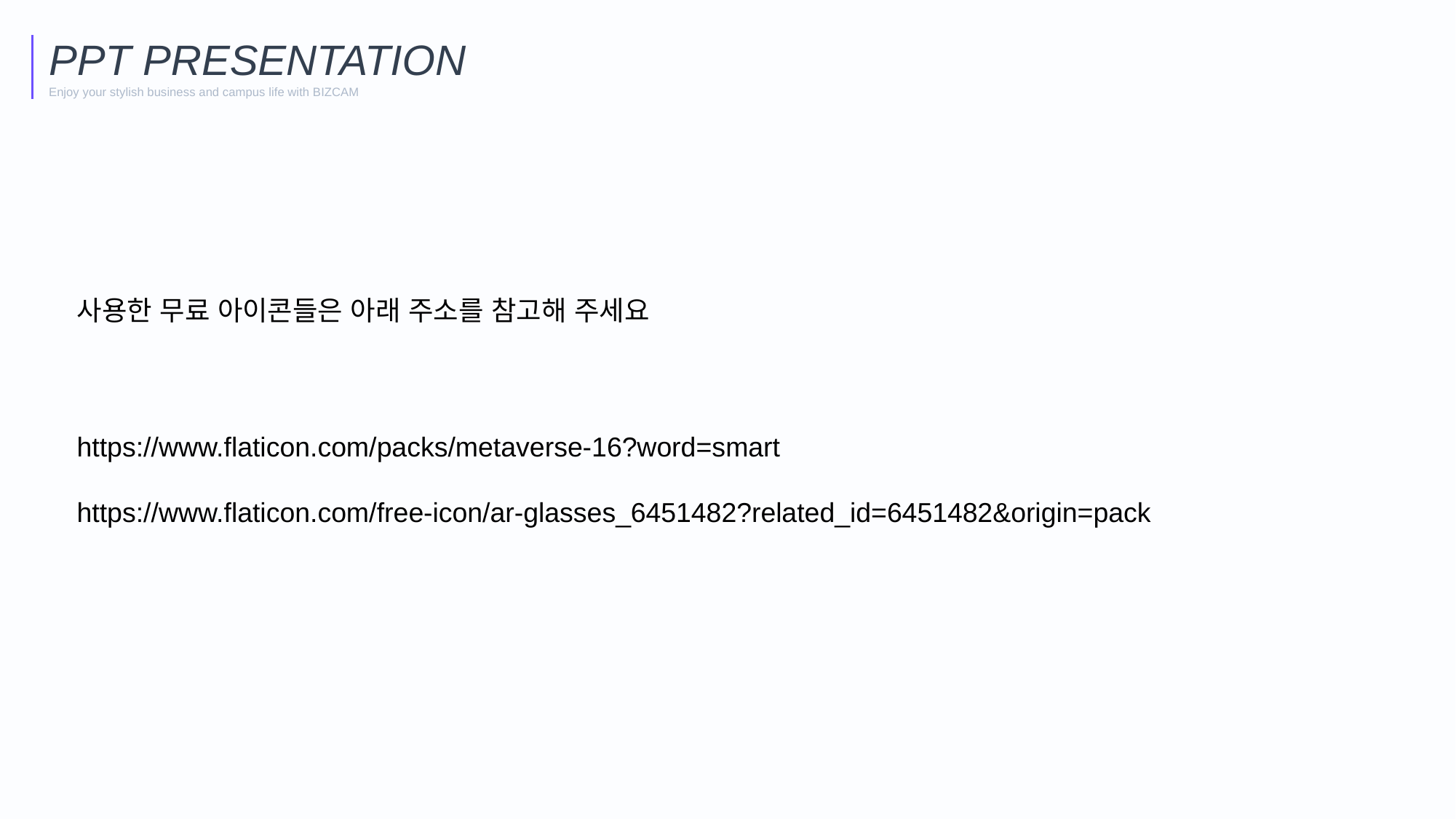

PPT PRESENTATION
Enjoy your stylish business and campus life with BIZCAM
사용한 무료 아이콘들은 아래 주소를 참고해 주세요
https://www.flaticon.com/packs/metaverse-16?word=smart
https://www.flaticon.com/free-icon/ar-glasses_6451482?related_id=6451482&origin=pack